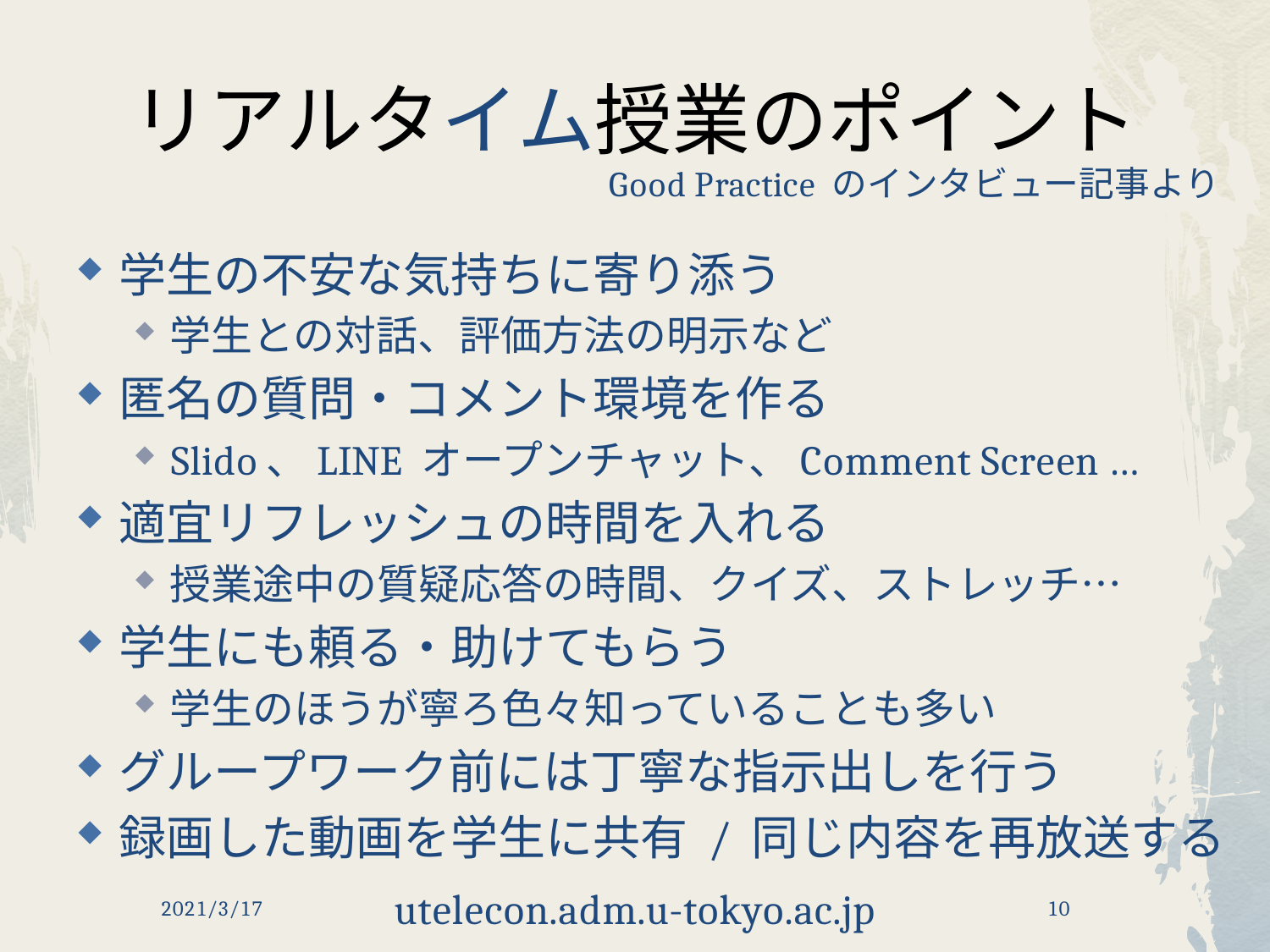

# リアルタイム授業のポイント
Good Practice のインタビュー記事より
学生の不安な気持ちに寄り添う
学生との対話、評価方法の明示など
匿名の質問・コメント環境を作る
Slido、LINE オープンチャット、Comment Screen …
適宜リフレッシュの時間を入れる
授業途中の質疑応答の時間、クイズ、ストレッチ…
学生にも頼る・助けてもらう
学生のほうが寧ろ色々知っていることも多い
グループワーク前には丁寧な指示出しを行う
録画した動画を学生に共有 / 同じ内容を再放送する
2021/3/17
utelecon.adm.u-tokyo.ac.jp
10